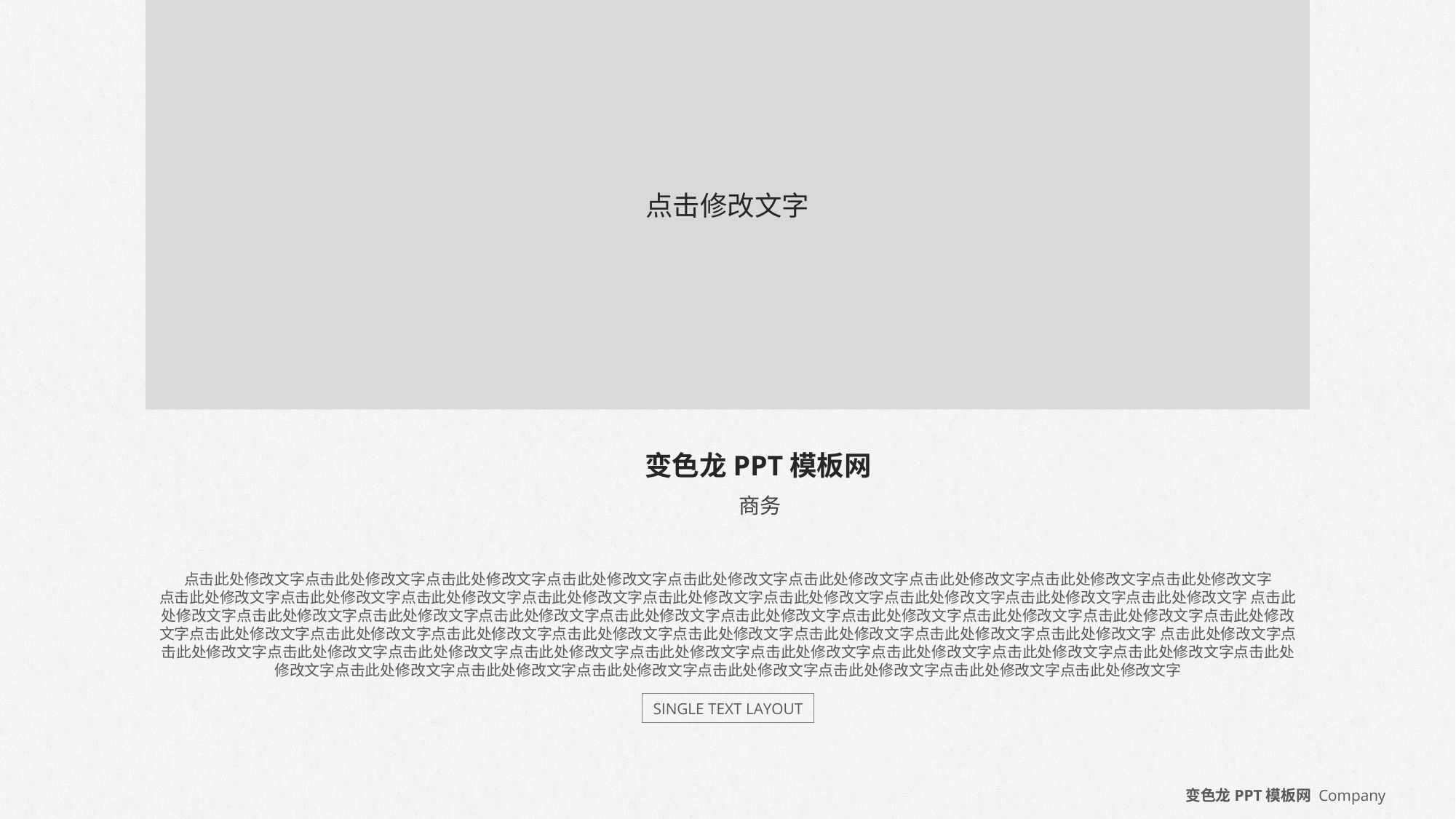

点击修改文字
变色龙PPT模板网
商务
点击此处修改文字点击此处修改文字点击此处修改文字点击此处修改文字点击此处修改文字点击此处修改文字点击此处修改文字点击此处修改文字点击此处修改文字
点击此处修改文字点击此处修改文字点击此处修改文字点击此处修改文字点击此处修改文字点击此处修改文字点击此处修改文字点击此处修改文字点击此处修改文字 点击此处修改文字点击此处修改文字点击此处修改文字点击此处修改文字点击此处修改文字点击此处修改文字点击此处修改文字点击此处修改文字点击此处修改文字点击此处修改文字点击此处修改文字点击此处修改文字点击此处修改文字点击此处修改文字点击此处修改文字点击此处修改文字点击此处修改文字点击此处修改文字 点击此处修改文字点击此处修改文字点击此处修改文字点击此处修改文字点击此处修改文字点击此处修改文字点击此处修改文字点击此处修改文字点击此处修改文字点击此处修改文字点击此处修改文字点击此处修改文字点击此处修改文字点击此处修改文字点击此处修改文字点击此处修改文字点击此处修改文字点击此处修改文字
SINGLE TEXT LAYOUT
变色龙PPT模板网 Company